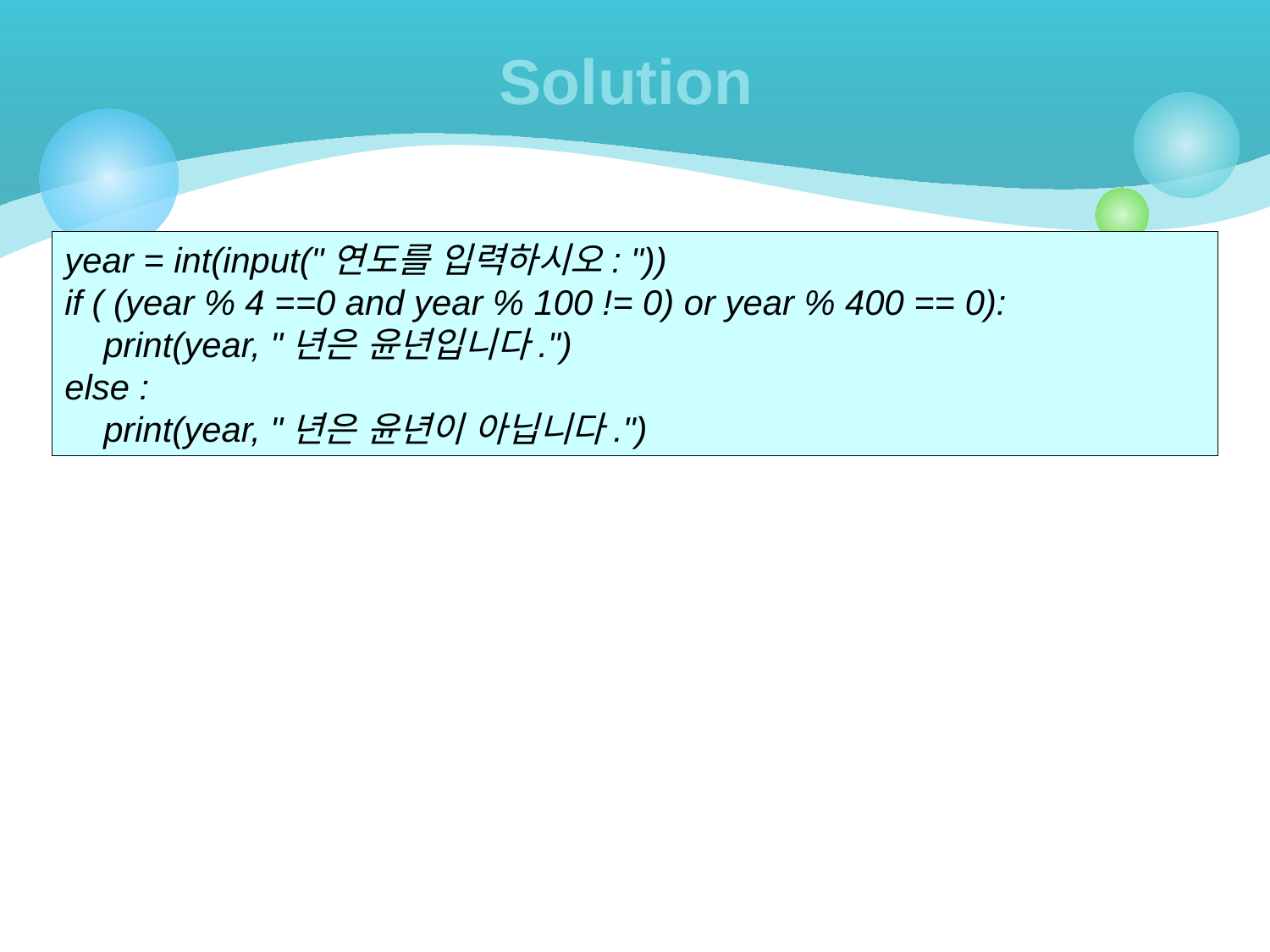

# Solution
year = int(input("연도를 입력하시오: "))
if ( (year % 4 ==0 and year % 100 != 0) or year % 400 == 0):
    print(year, "년은 윤년입니다.")
else :
    print(year, "년은 윤년이 아닙니다.")